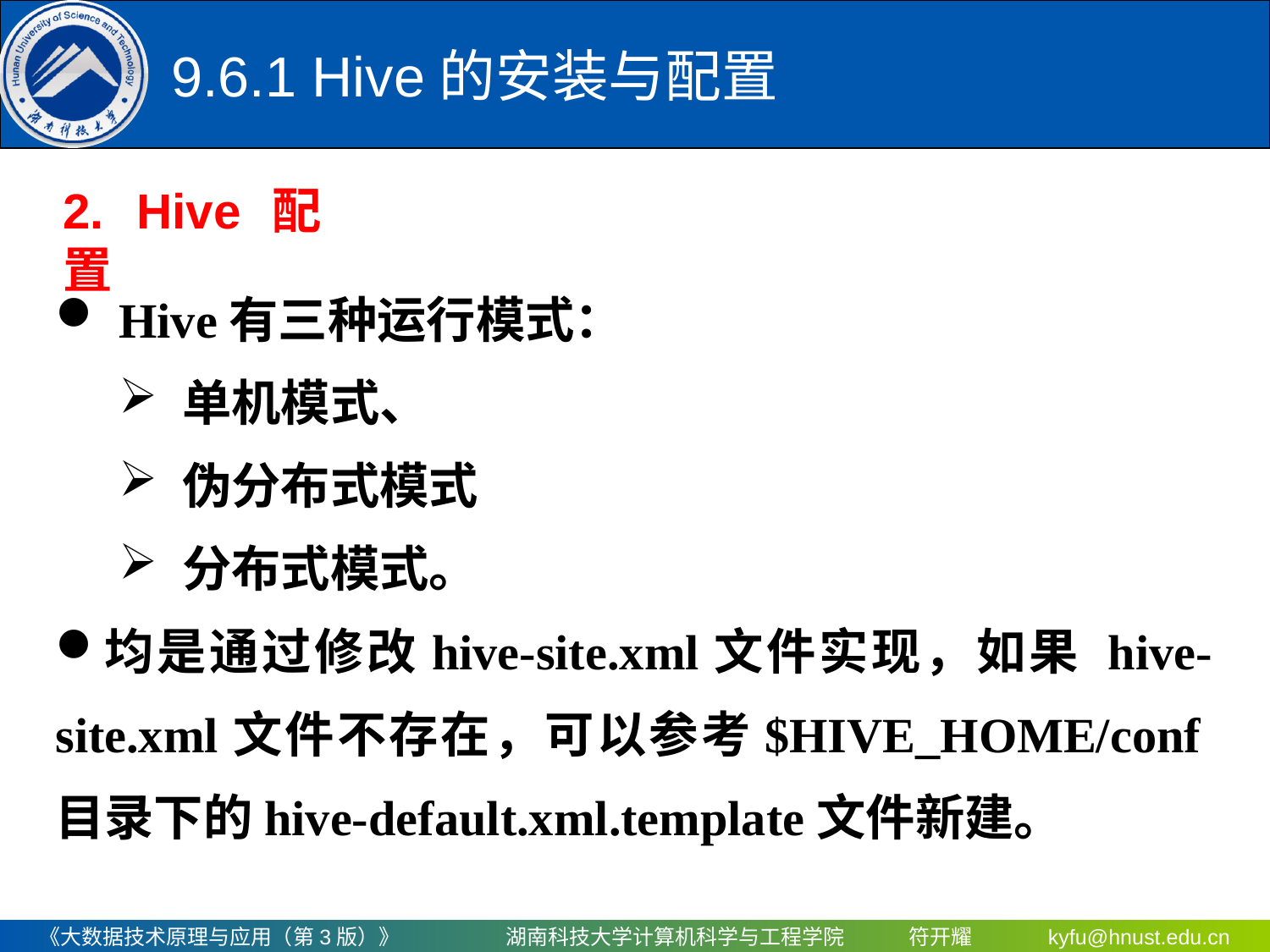

9.6.1 Hive的安装与配置
2. Hive配置
Hive有三种运行模式：
单机模式、
伪分布式模式
分布式模式。
均是通过修改hive-site.xml文件实现，如果 hive-site.xml文件不存在，可以参考$HIVE_HOME/conf目录下的hive-default.xml.template文件新建。